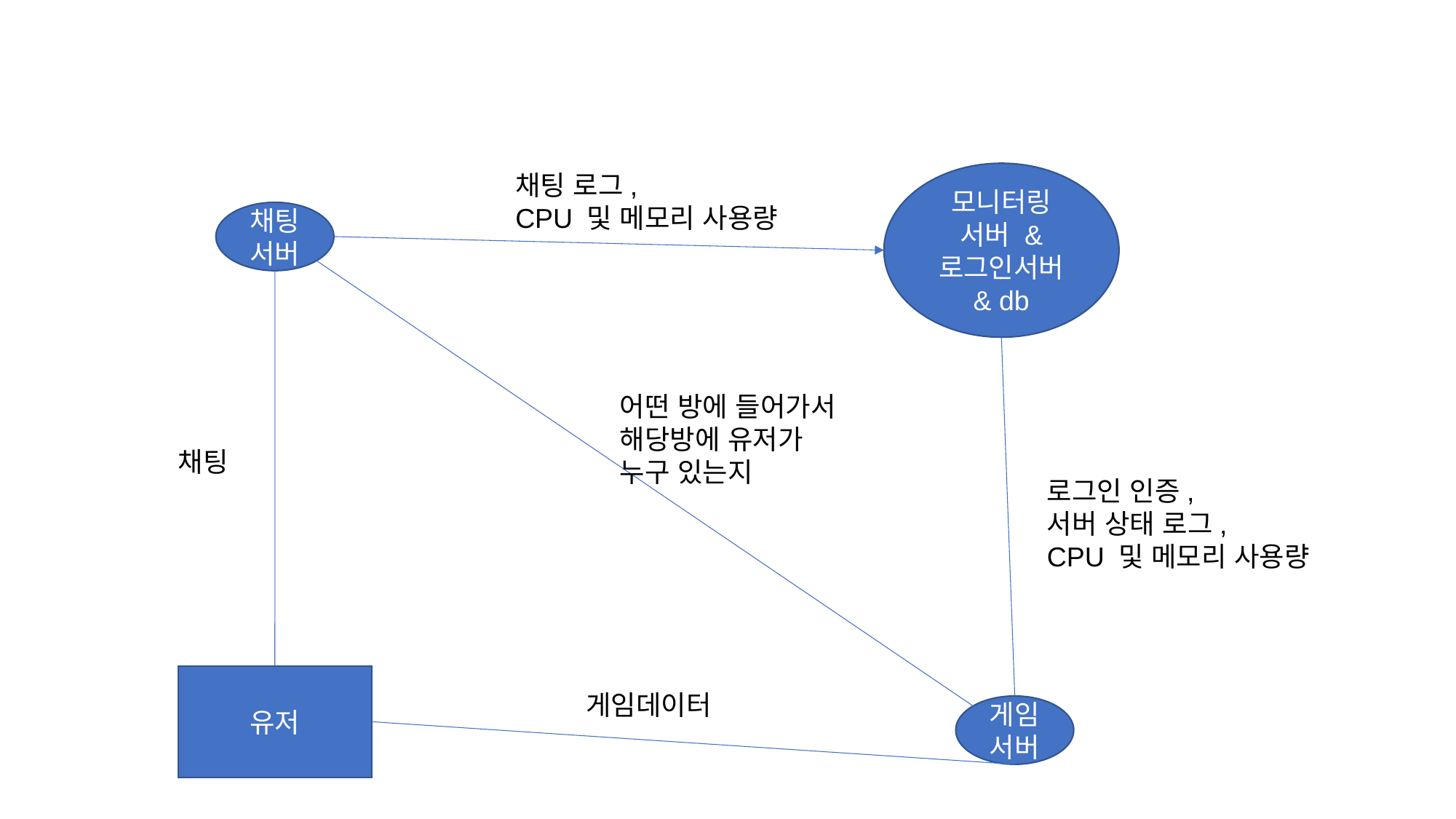

채팅 로그,
CPU 및 메모리 사용량

모니터링 서버 & 로그인서버 & db
채팅서버
어떤 방에 들어가서 해당방에 유저가 누구 있는지
채팅
로그인 인증,
서버 상태 로그,
CPU 및 메모리 사용량
유저
게임데이터
게임 서버